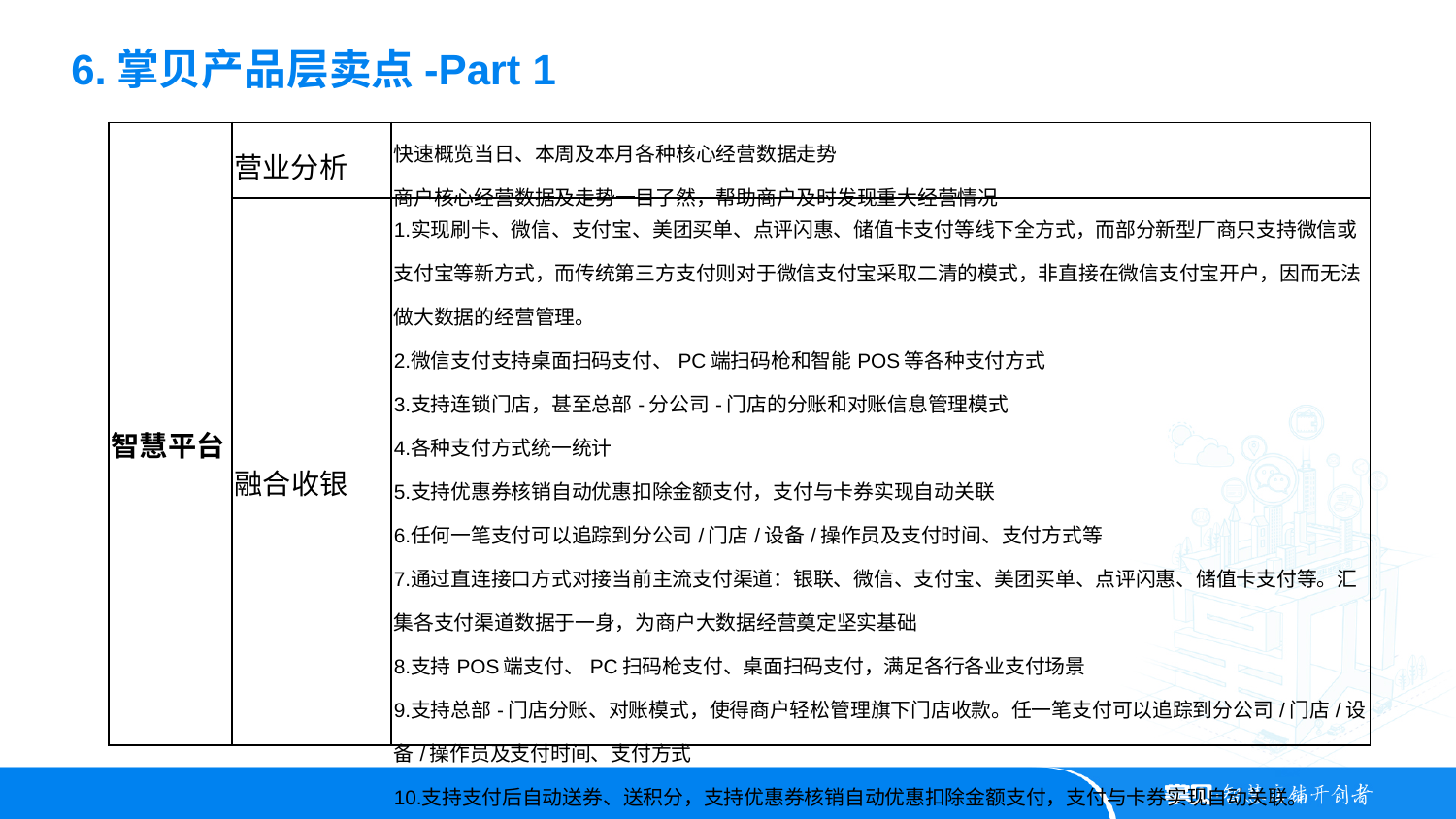

6.掌贝产品层卖点-Part 1
| 智慧平台 | 营业分析 | 快速概览当日、本周及本月各种核心经营数据走势 商户核心经营数据及走势一目了然，帮助商户及时发现重大经营情况 |
| --- | --- | --- |
|  | 融合收银 | 实现刷卡、微信、支付宝、美团买单、点评闪惠、储值卡支付等线下全方式，而部分新型厂商只支持微信或支付宝等新方式，而传统第三方支付则对于微信支付宝采取二清的模式，非直接在微信支付宝开户，因而无法做大数据的经营管理。 微信支付支持桌面扫码支付、PC端扫码枪和智能POS等各种支付方式 支持连锁门店，甚至总部-分公司-门店的分账和对账信息管理模式 各种支付方式统一统计 支持优惠券核销自动优惠扣除金额支付，支付与卡券实现自动关联 任何一笔支付可以追踪到分公司/门店/设备/操作员及支付时间、支付方式等 通过直连接口方式对接当前主流支付渠道：银联、微信、支付宝、美团买单、点评闪惠、储值卡支付等。汇集各支付渠道数据于一身，为商户大数据经营奠定坚实基础 支持POS端支付、PC扫码枪支付、桌面扫码支付，满足各行各业支付场景 支持总部-门店分账、对账模式，使得商户轻松管理旗下门店收款。任一笔支付可以追踪到分公司/门店/设备/操作员及支付时间、支付方式 支持支付后自动送券、送积分，支持优惠券核销自动优惠扣除金额支付，支付与卡券实现自动关联。 支持抹零等商户常用收款功能 |